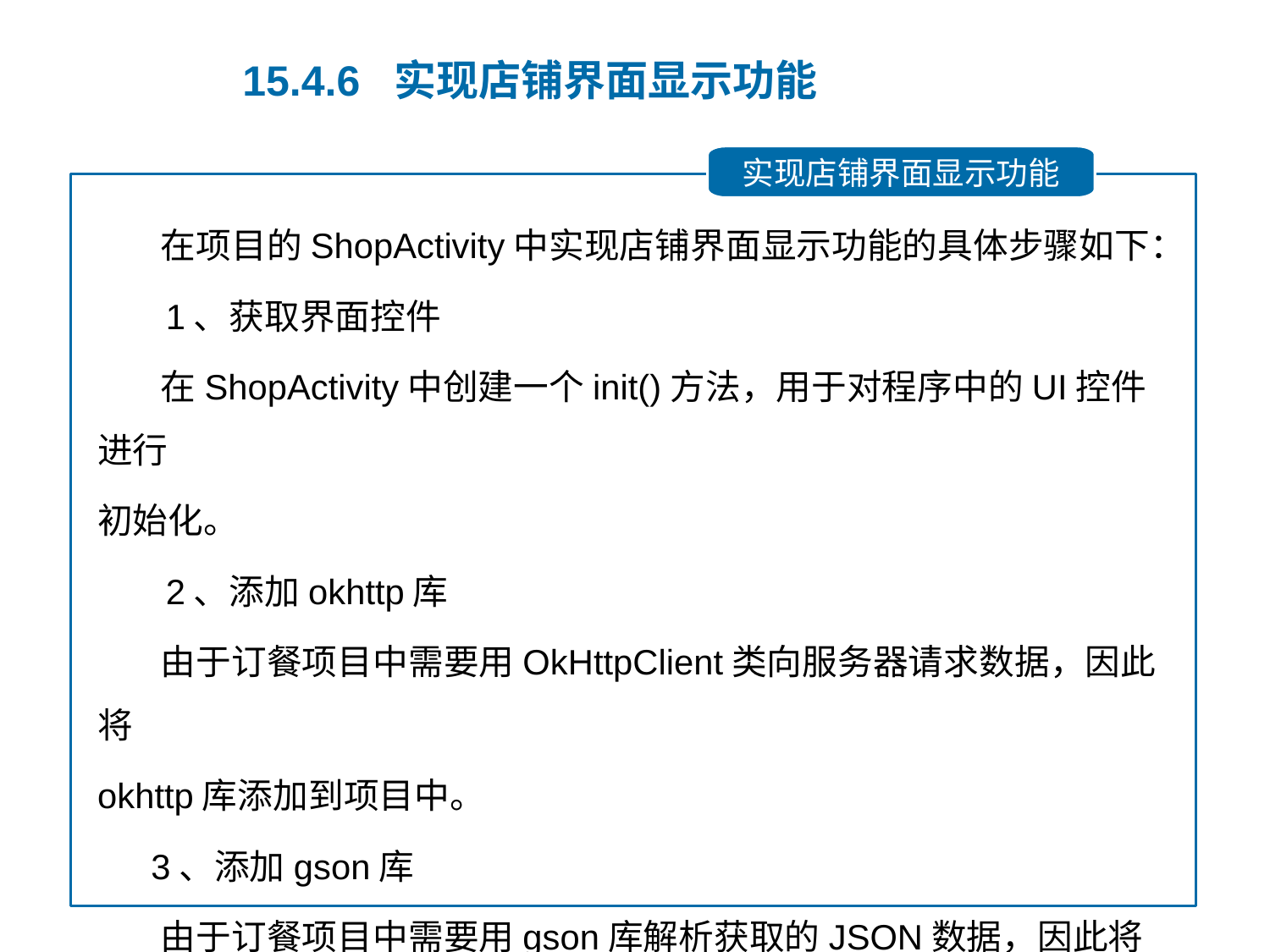

15.4.6  实现店铺界面显示功能
实现店铺界面显示功能

       在项目的ShopActivity中实现店铺界面显示功能的具体步骤如下：
       1、获取界面控件
       在ShopActivity中创建一个init()方法，用于对程序中的UI控件进行
初始化。
       2、添加okhttp库
       由于订餐项目中需要用OkHttpClient类向服务器请求数据，因此将
okhttp库添加到项目中。
      3、添加gson库
       由于订餐项目中需要用gson库解析获取的JSON数据，因此将gson 库添加到项目中。